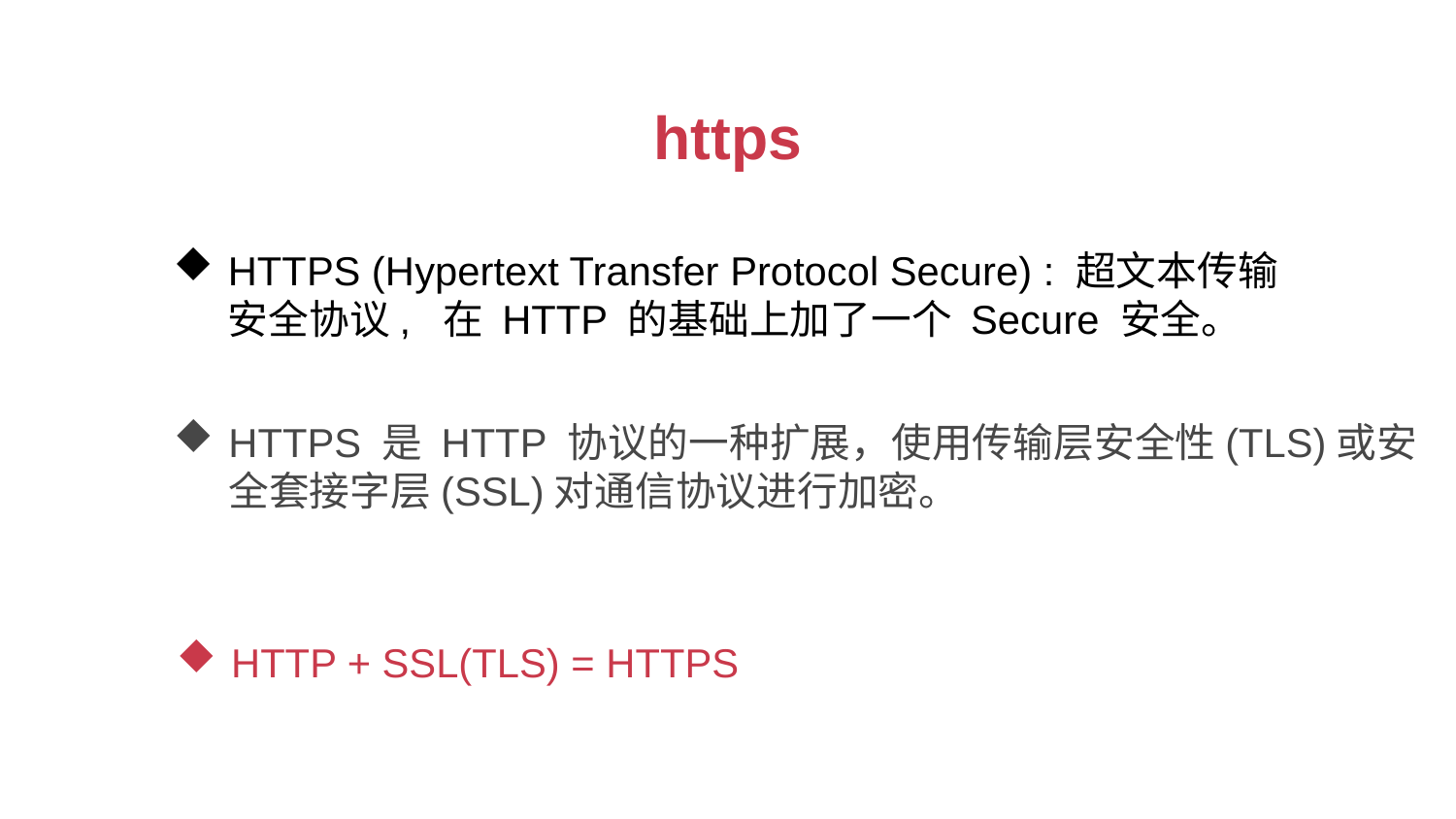

https
HTTPS (Hypertext Transfer Protocol Secure) : 超文本传输安全协议,  在 HTTP 的基础上加了一个 Secure 安全。
HTTPS 是 HTTP 协议的一种扩展，使用传输层安全性(TLS)或安全套接字层(SSL)对通信协议进行加密。
HTTP + SSL(TLS) = HTTPS